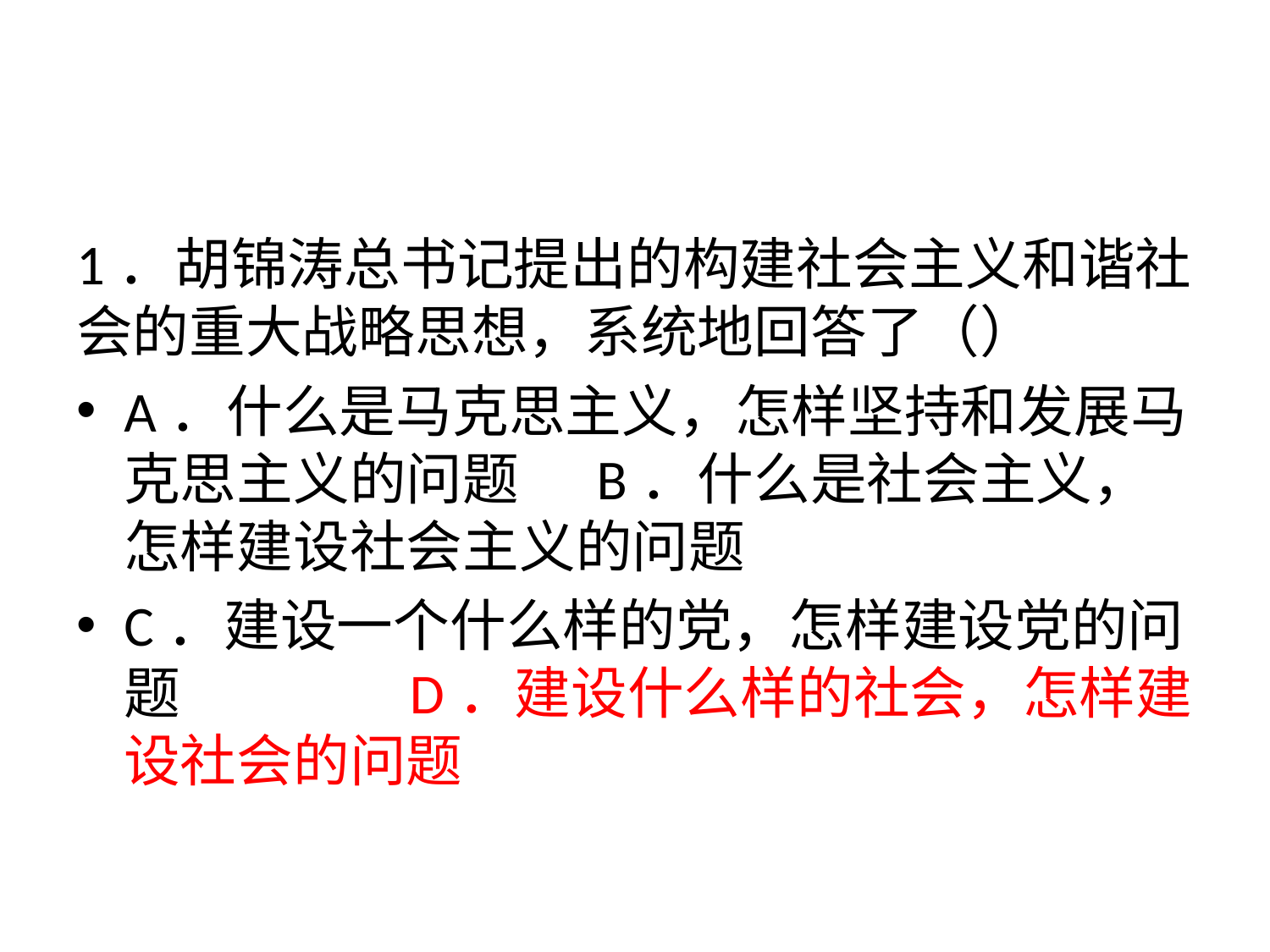

#
1．胡锦涛总书记提出的构建社会主义和谐社会的重大战略思想，系统地回答了（）
A．什么是马克思主义，怎样坚持和发展马克思主义的问题     B．什么是社会主义，怎样建设社会主义的问题
C．建设一个什么样的党，怎样建设党的问题                 D．建设什么样的社会，怎样建设社会的问题